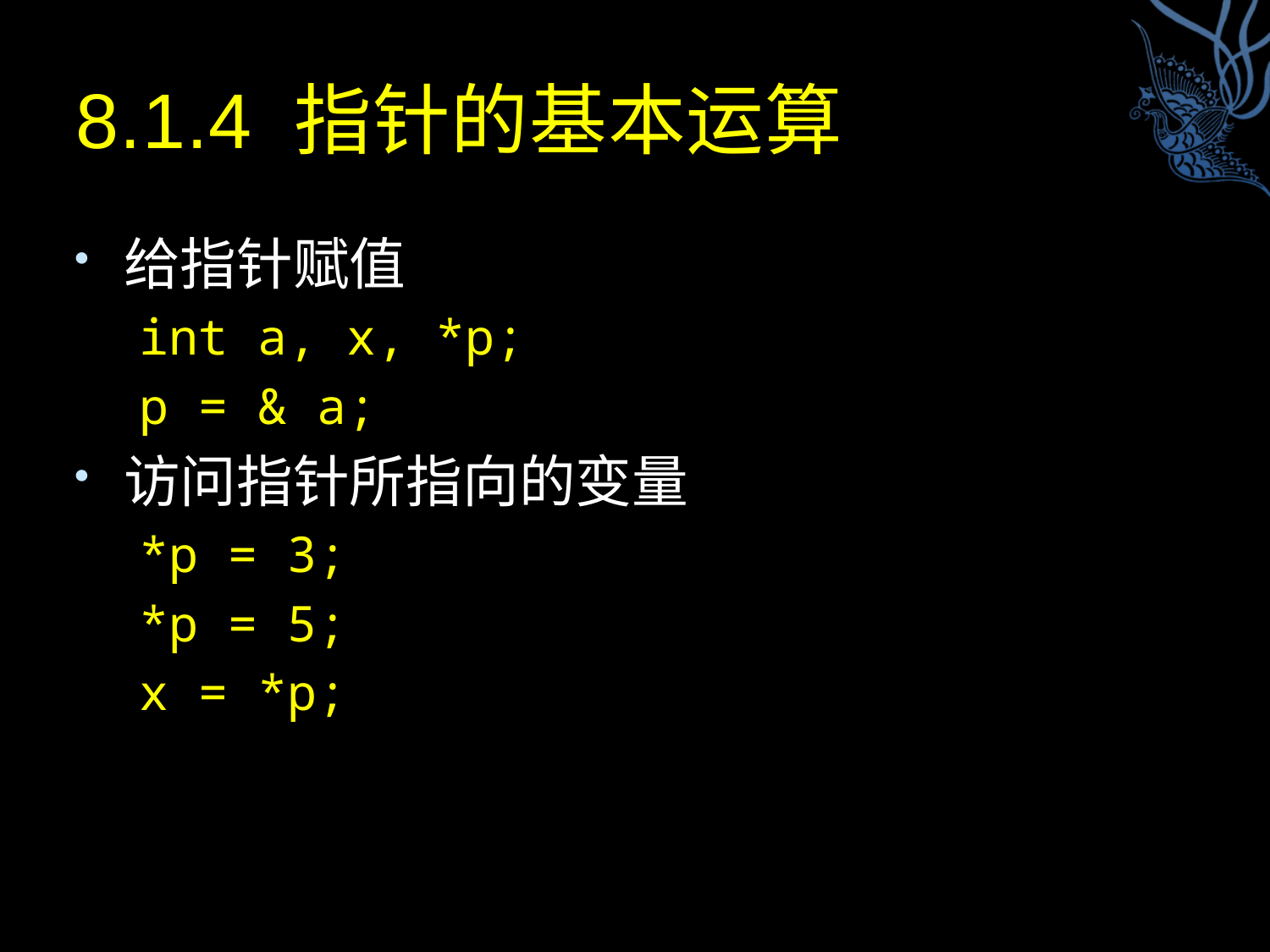

# 8.1.4 指针的基本运算
给指针赋值
int a, x, *p;
p = & a;
访问指针所指向的变量
*p = 3;
*p = 5;
x = *p;